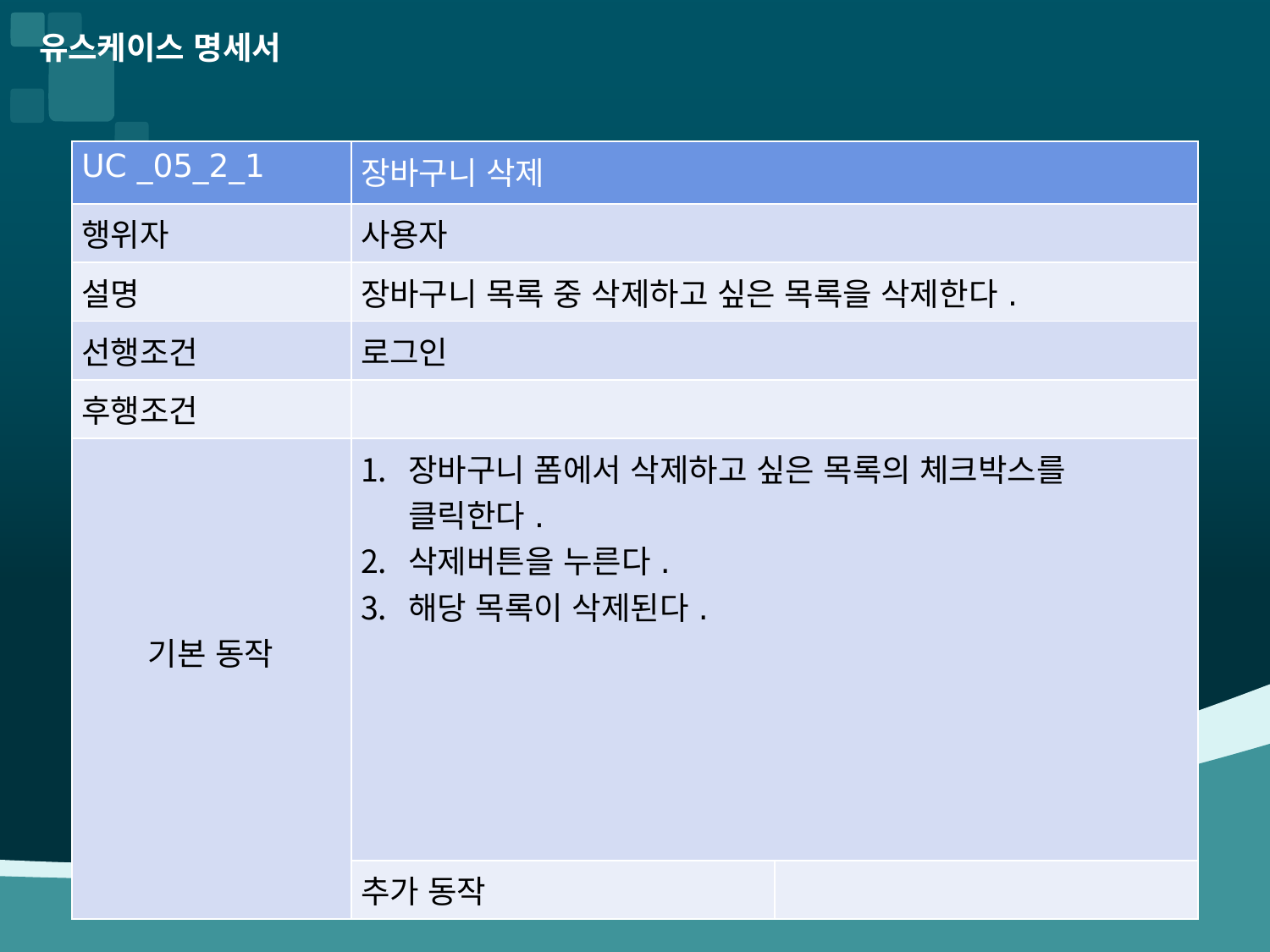

유스케이스 명세서
| UC \_05\_2\_1 | 장바구니 삭제 |  |
| --- | --- | --- |
| 행위자 | 사용자 |  |
| 설명 | 장바구니 목록 중 삭제하고 싶은 목록을 삭제한다. |  |
| 선행조건 | 로그인 |  |
| 후행조건 |  |  |
| 기본 동작 | 장바구니 폼에서 삭제하고 싶은 목록의 체크박스를 클릭한다. 삭제버튼을 누른다. 해당 목록이 삭제된다. | System 행위 |
|  | 추가 동작 |  |